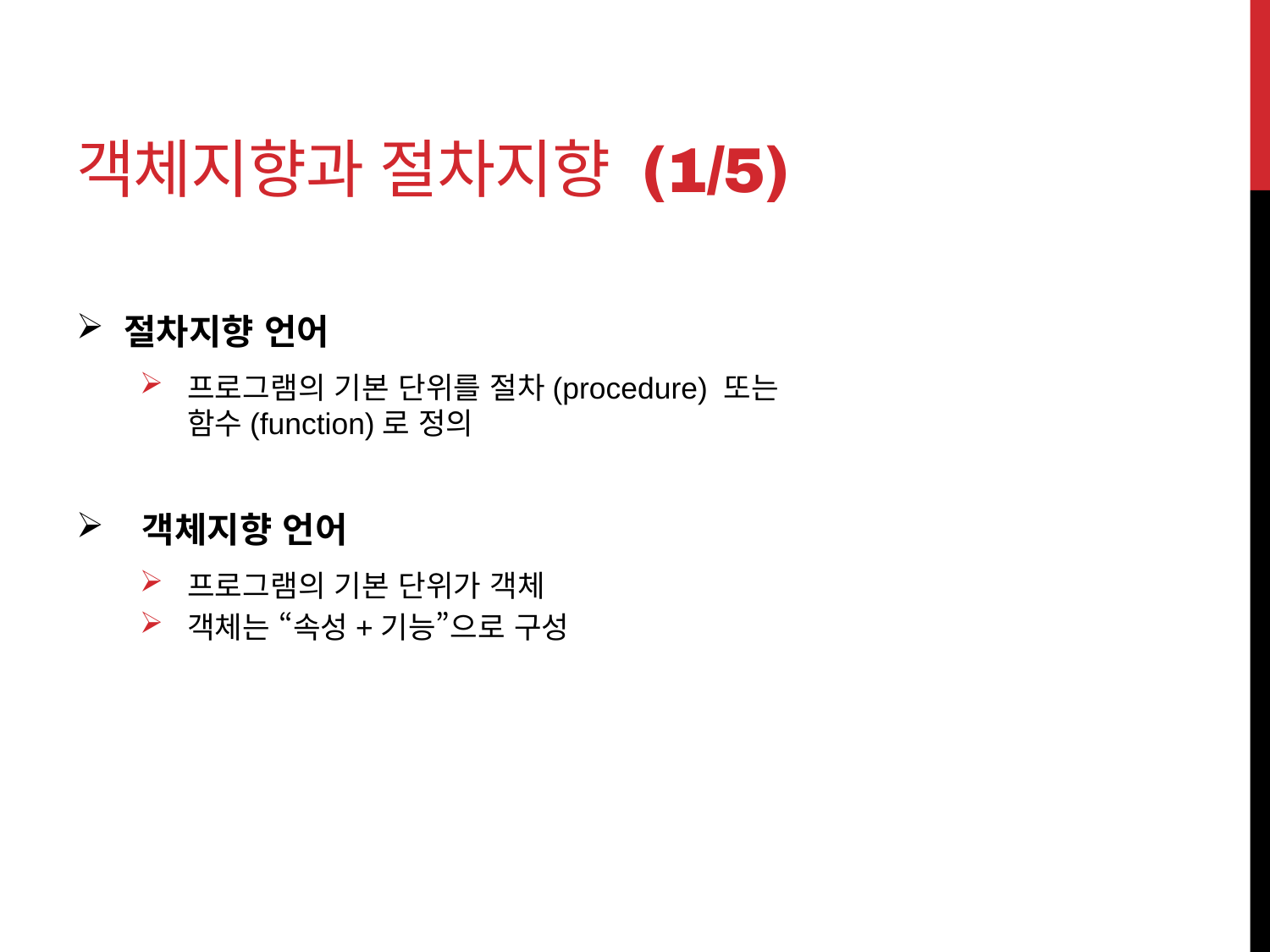

# 객체지향과 절차지향 (1/5)

절차지향 언어
프로그램의 기본 단위를 절차(procedure) 또는
함수(function)로 정의

 객체지향 언어
프로그램의 기본 단위가 객체
객체는 “속성+기능”으로 구성